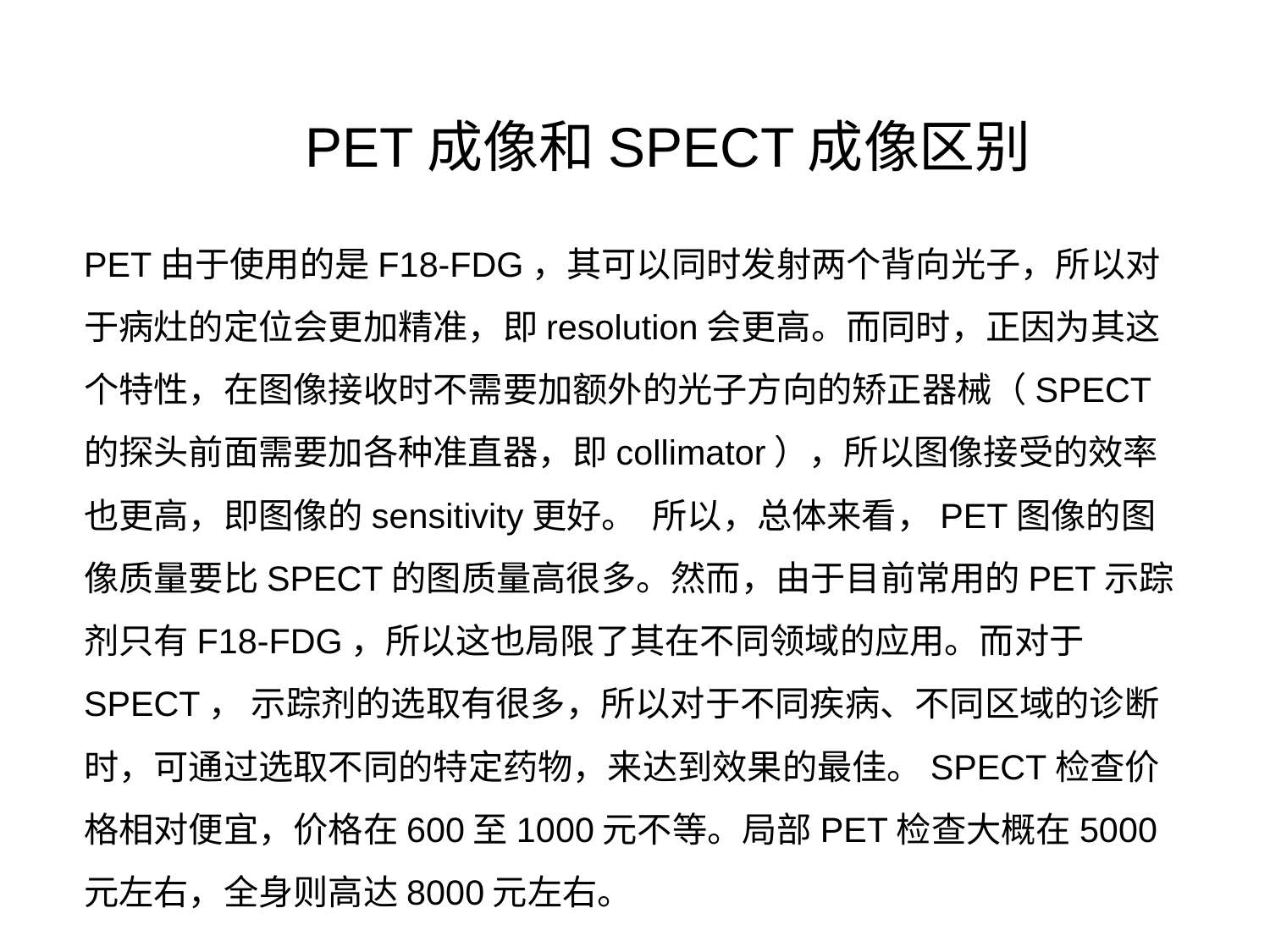

# PET成像和SPECT成像区别
PET由于使用的是F18-FDG，其可以同时发射两个背向光子，所以对于病灶的定位会更加精准，即resolution会更高。而同时，正因为其这个特性，在图像接收时不需要加额外的光子方向的矫正器械（SPECT的探头前面需要加各种准直器，即collimator），所以图像接受的效率也更高，即图像的sensitivity更好。  所以，总体来看，PET图像的图像质量要比SPECT的图质量高很多。然而，由于目前常用的PET示踪剂只有F18-FDG，所以这也局限了其在不同领域的应用。而对于SPECT， 示踪剂的选取有很多，所以对于不同疾病、不同区域的诊断时，可通过选取不同的特定药物，来达到效果的最佳。SPECT检查价格相对便宜，价格在600至1000元不等。局部PET检查大概在5000元左右，全身则高达8000元左右。